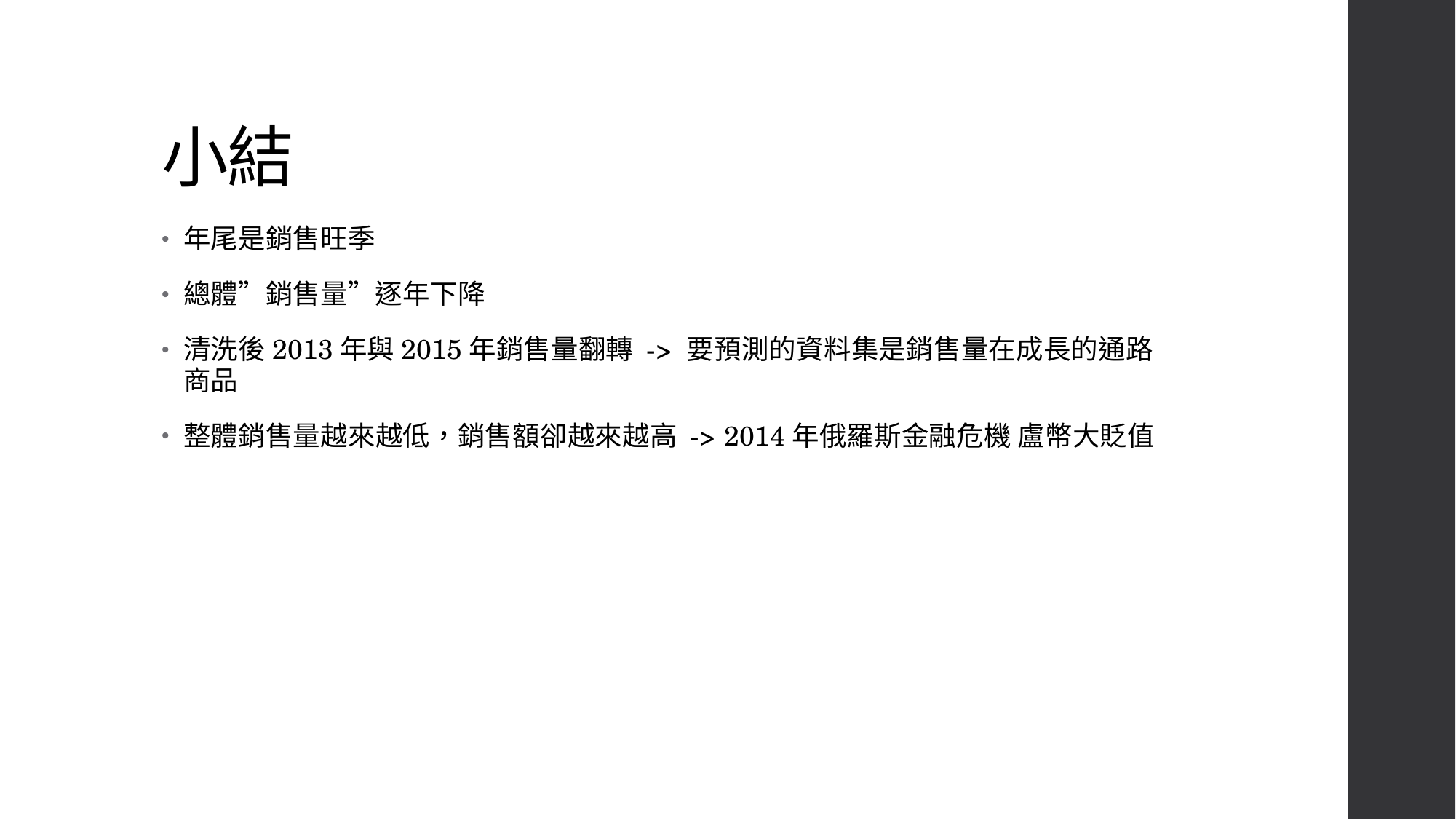

# 小結
年尾是銷售旺季
總體”銷售量”逐年下降
清洗後2013年與2015年銷售量翻轉 -> 要預測的資料集是銷售量在成長的通路商品
整體銷售量越來越低，銷售額卻越來越高 -> 2014年俄羅斯金融危機 盧幣大貶值